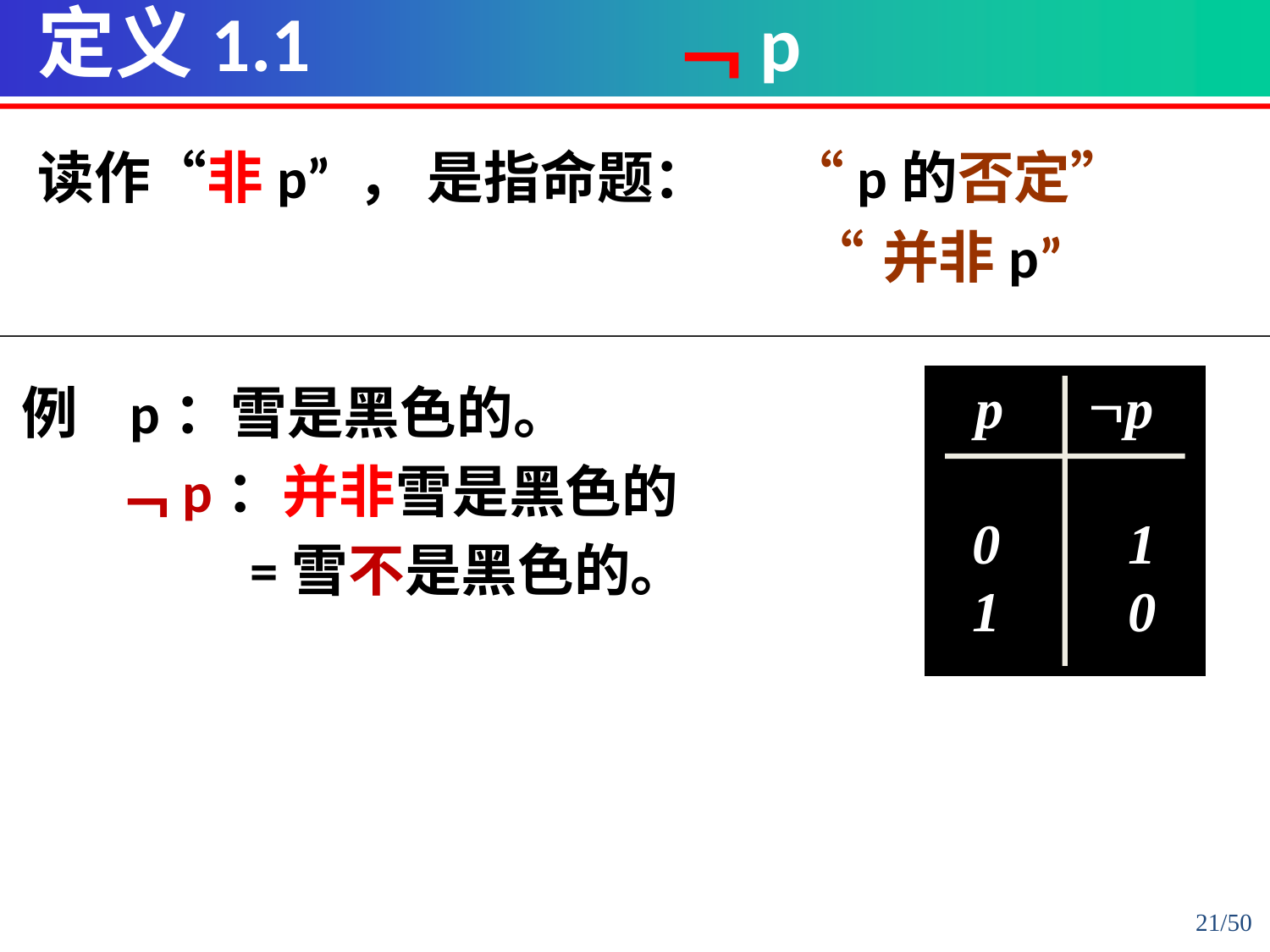

定义1.1                   ﹁p
读作“非p” ， 是指命题：      “p的否定”
                                                            “并非p”

例   p：雪是黑色的。
      ﹁p：并非雪是黑色的
                  =雪不是黑色的。

p      ¬p

0         1
1         0

21/50